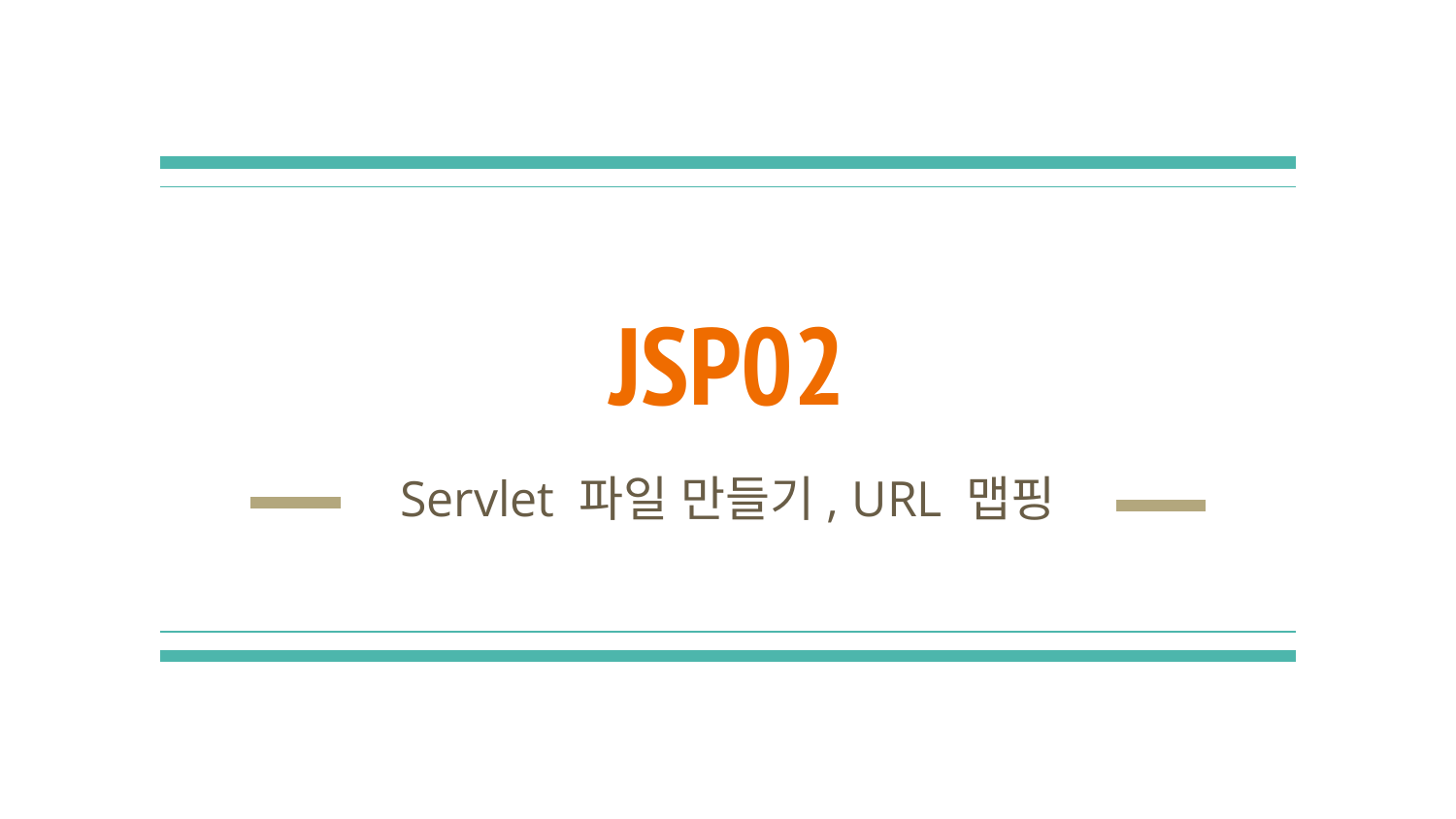

# JSP02
Servlet 파일 만들기, URL 맵핑